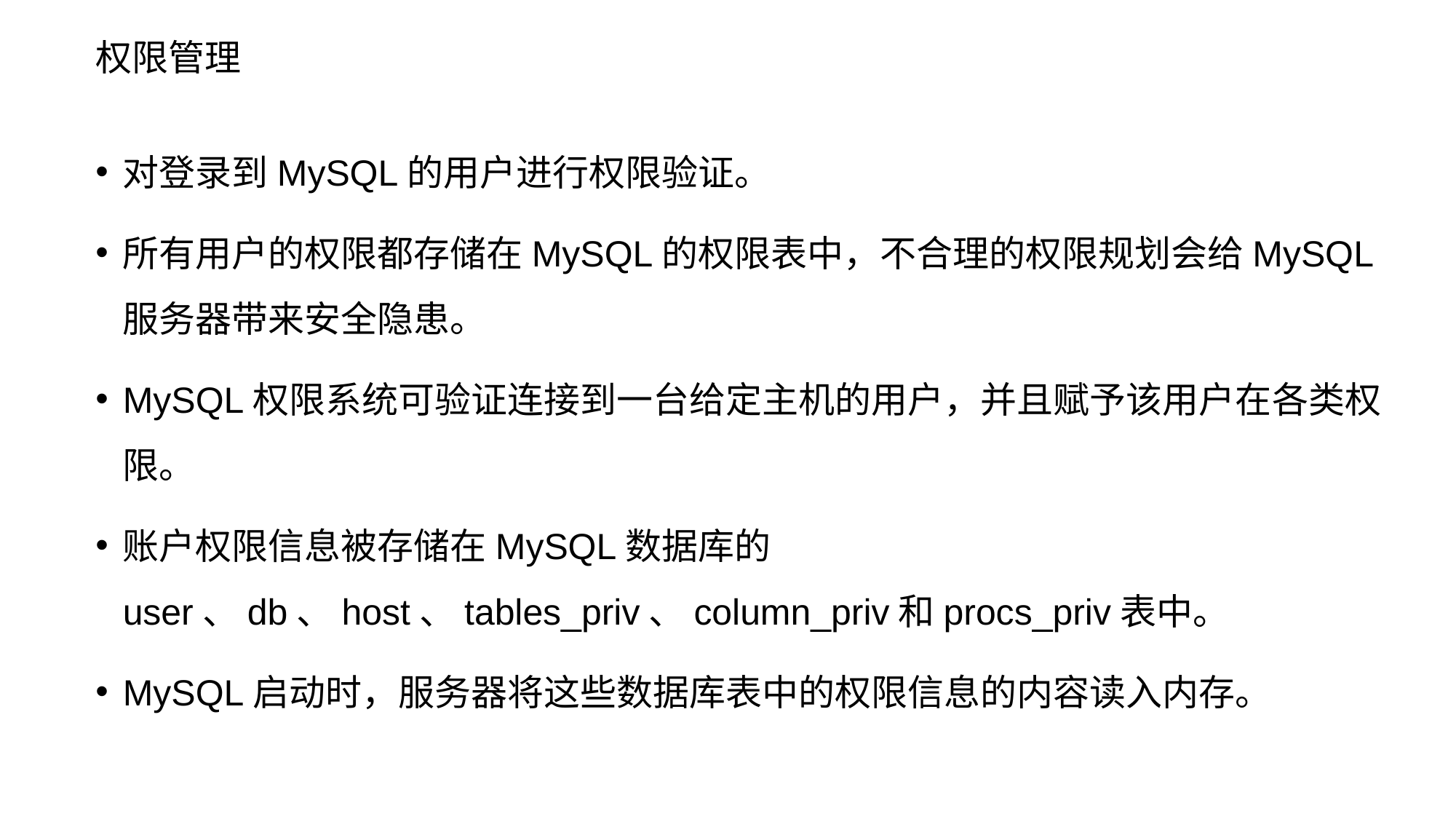

# 权限管理
对登录到MySQL的用户进行权限验证。
所有用户的权限都存储在MySQL的权限表中，不合理的权限规划会给MySQL服务器带来安全隐患。
MySQL权限系统可验证连接到一台给定主机的用户，并且赋予该用户在各类权限。
账户权限信息被存储在MySQL数据库的  user、db、host、tables_priv、column_priv和procs_priv表中。
MySQL启动时，服务器将这些数据库表中的权限信息的内容读入内存。